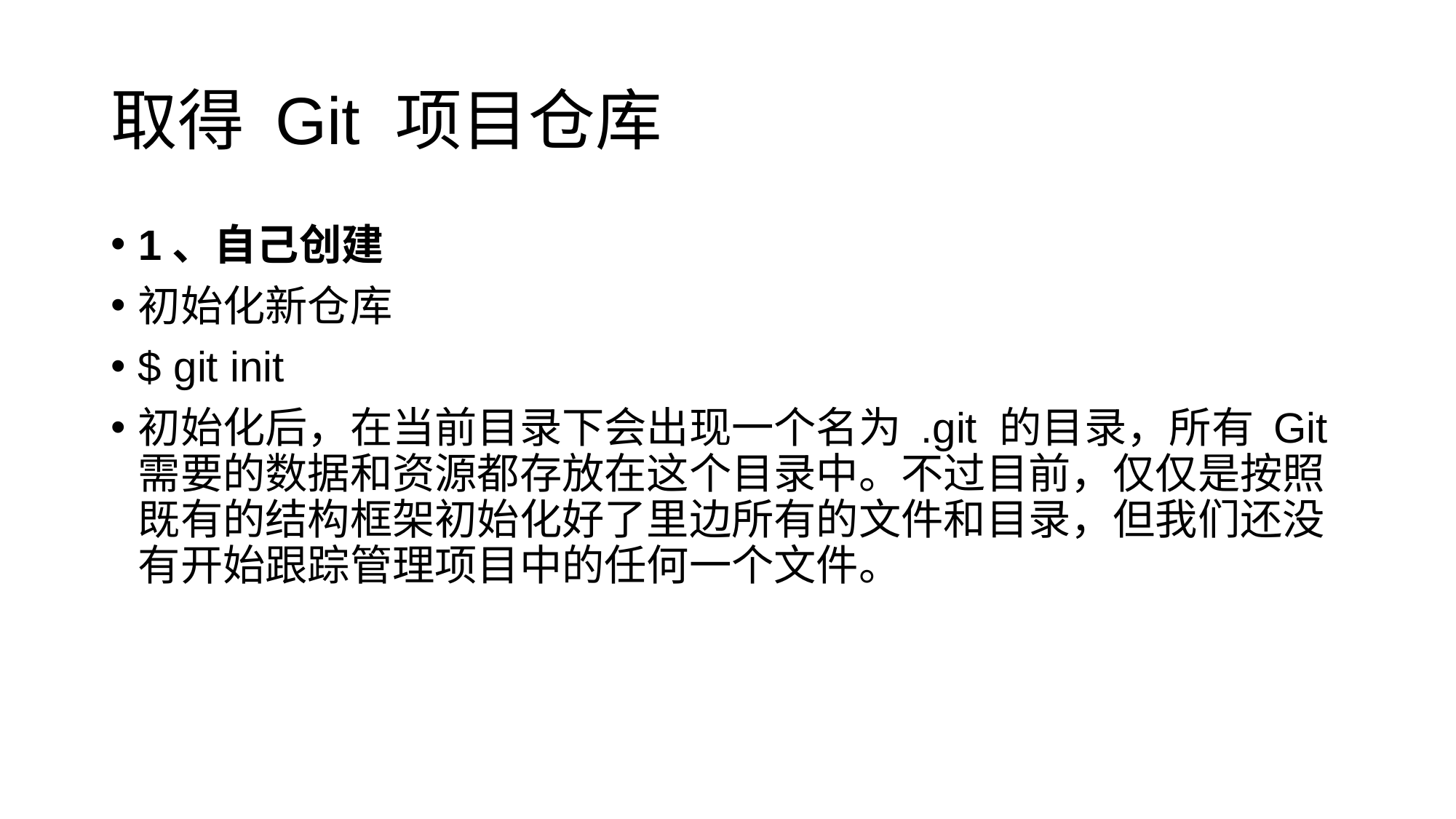

# 取得 Git 项目仓库
1、自己创建
初始化新仓库
$ git init
初始化后，在当前目录下会出现一个名为 .git 的目录，所有 Git 需要的数据和资源都存放在这个目录中。不过目前，仅仅是按照既有的结构框架初始化好了里边所有的文件和目录，但我们还没有开始跟踪管理项目中的任何一个文件。